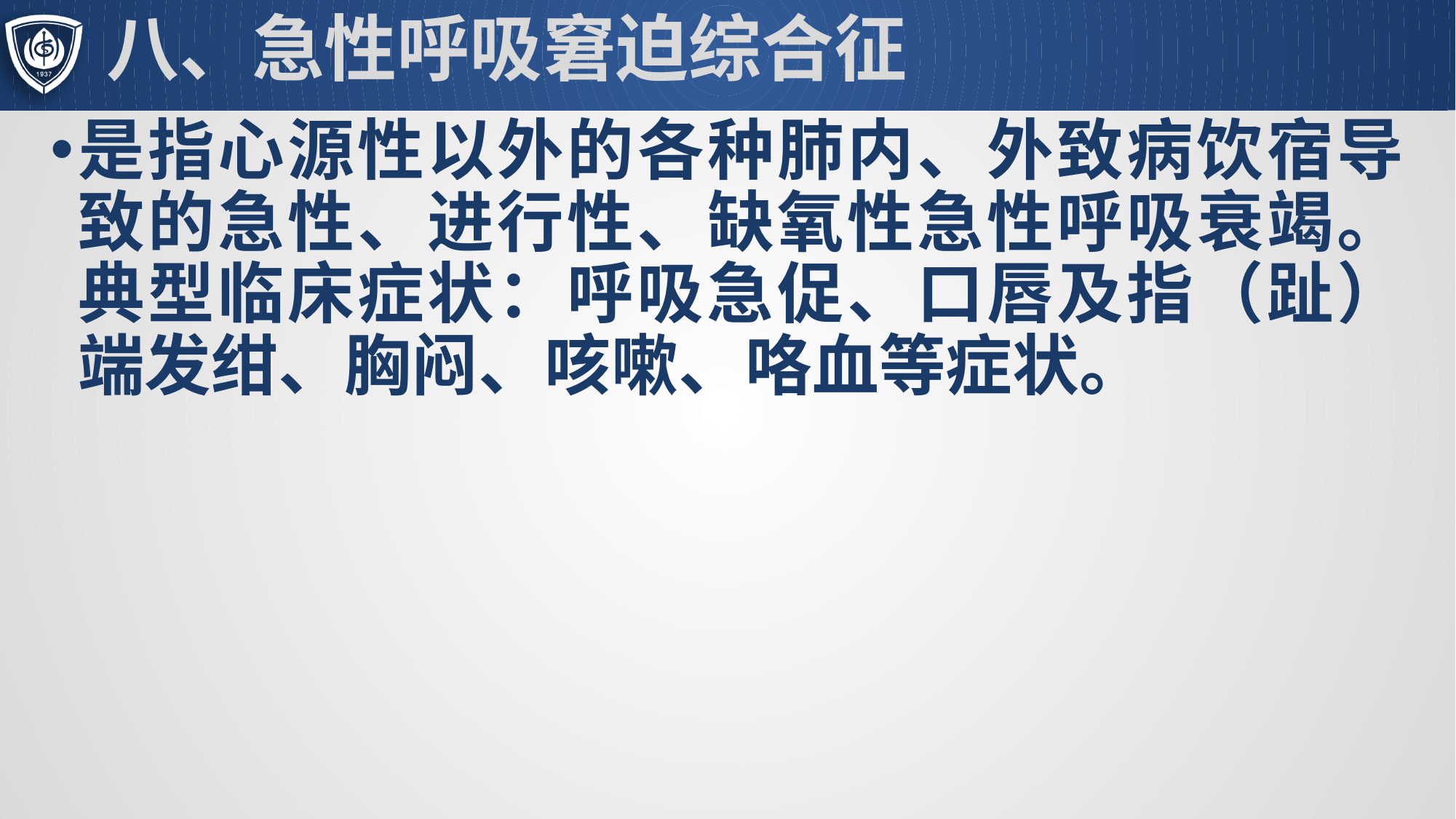

# 八、急性呼吸窘迫综合征
是指心源性以外的各种肺内、外致病饮宿导致的急性、进行性、缺氧性急性呼吸衰竭。典型临床症状：呼吸急促、口唇及指（趾）端发绀、胸闷、咳嗽、咯血等症状。